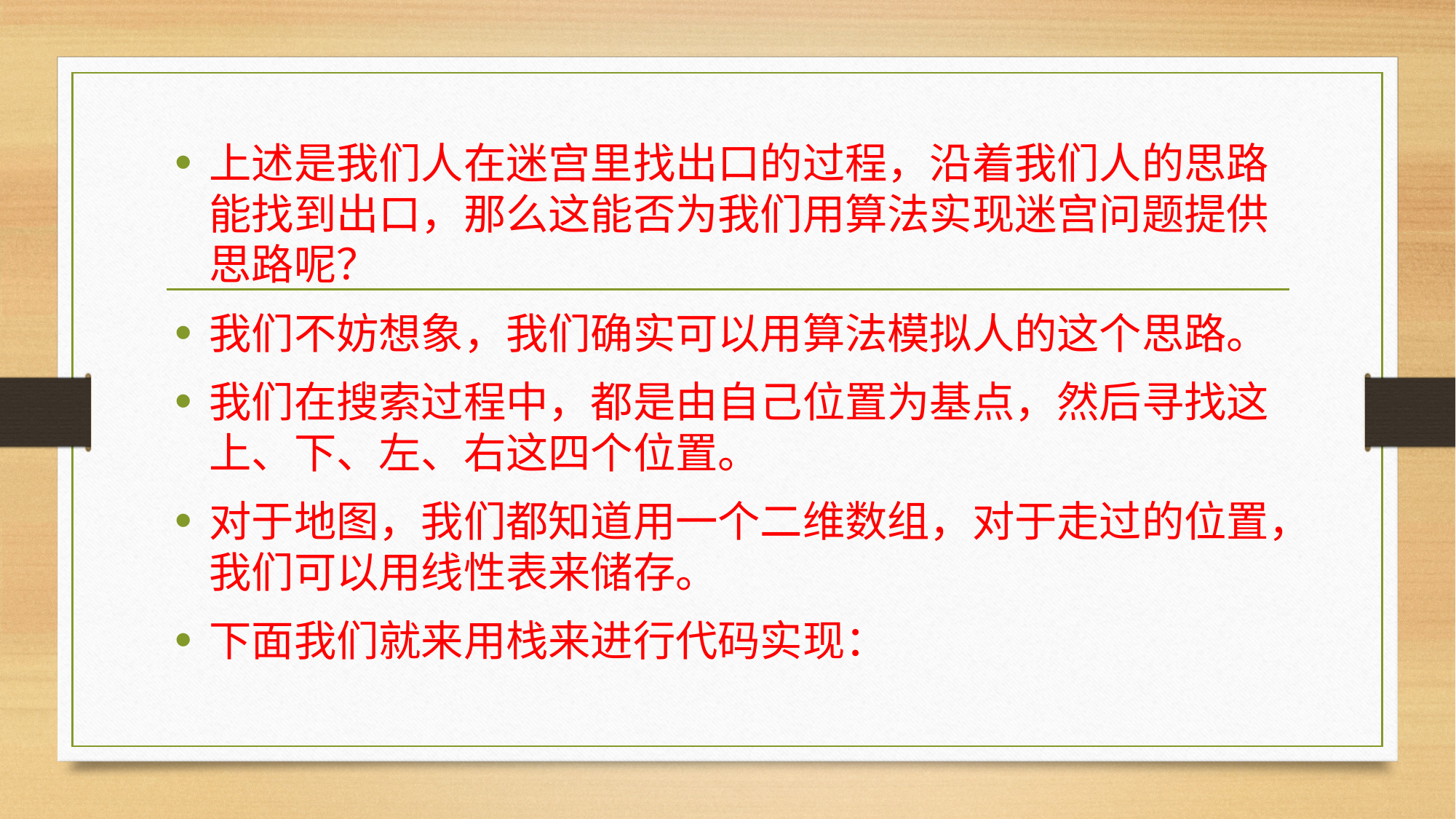

上述是我们人在迷宫里找出口的过程，沿着我们人的思路能找到出口，那么这能否为我们用算法实现迷宫问题提供思路呢？
我们不妨想象，我们确实可以用算法模拟人的这个思路。
我们在搜索过程中，都是由自己位置为基点，然后寻找这上、下、左、右这四个位置。
对于地图，我们都知道用一个二维数组，对于走过的位置，我们可以用线性表来储存。
下面我们就来用栈来进行代码实现：